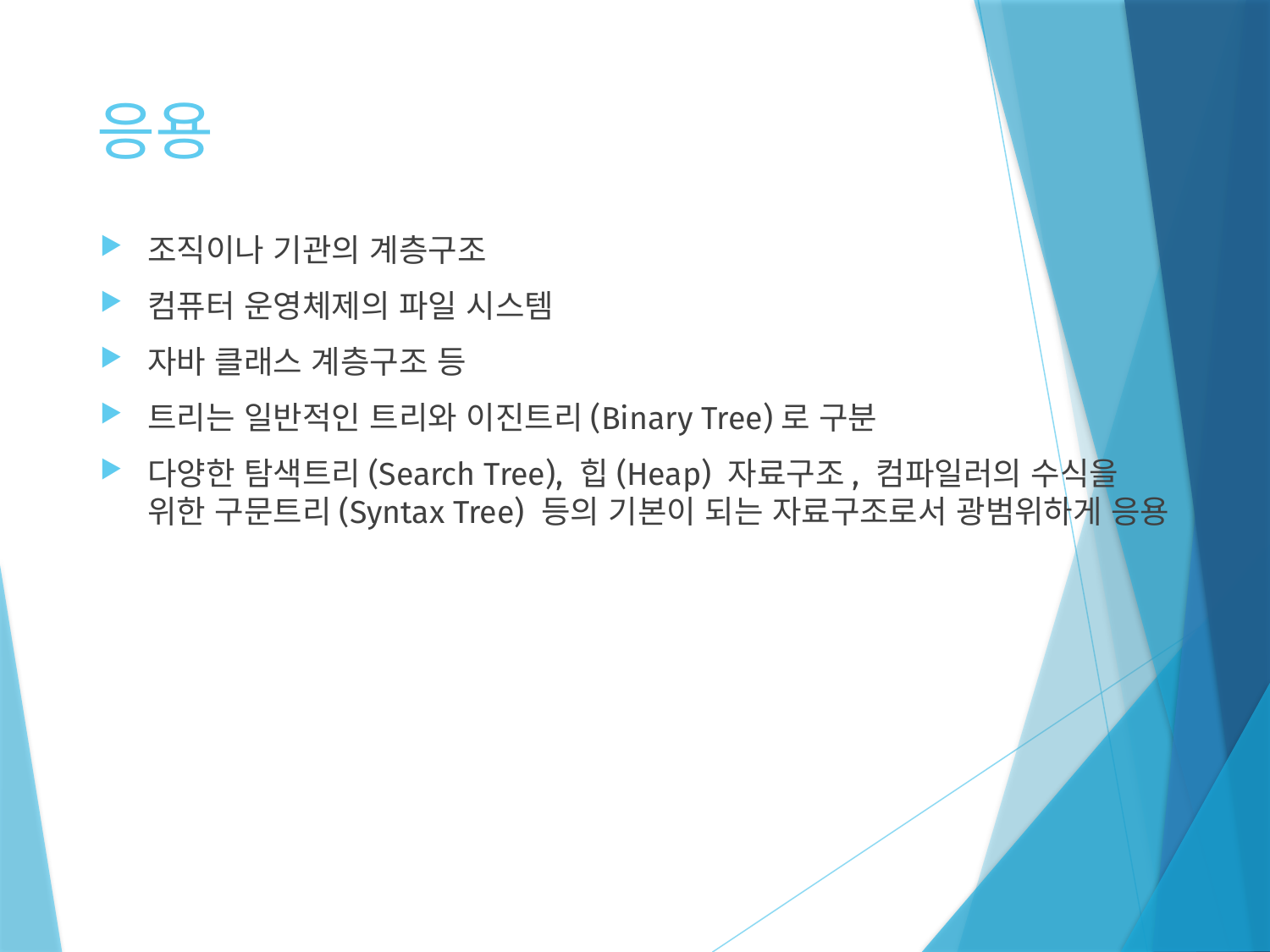

# 응용
조직이나 기관의 계층구조
컴퓨터 운영체제의 파일 시스템
자바 클래스 계층구조 등
트리는 일반적인 트리와 이진트리(Binary Tree)로 구분
다양한 탐색트리(Search Tree), 힙(Heap) 자료구조, 컴파일러의 수식을 위한 구문트리(Syntax Tree) 등의 기본이 되는 자료구조로서 광범위하게 응용